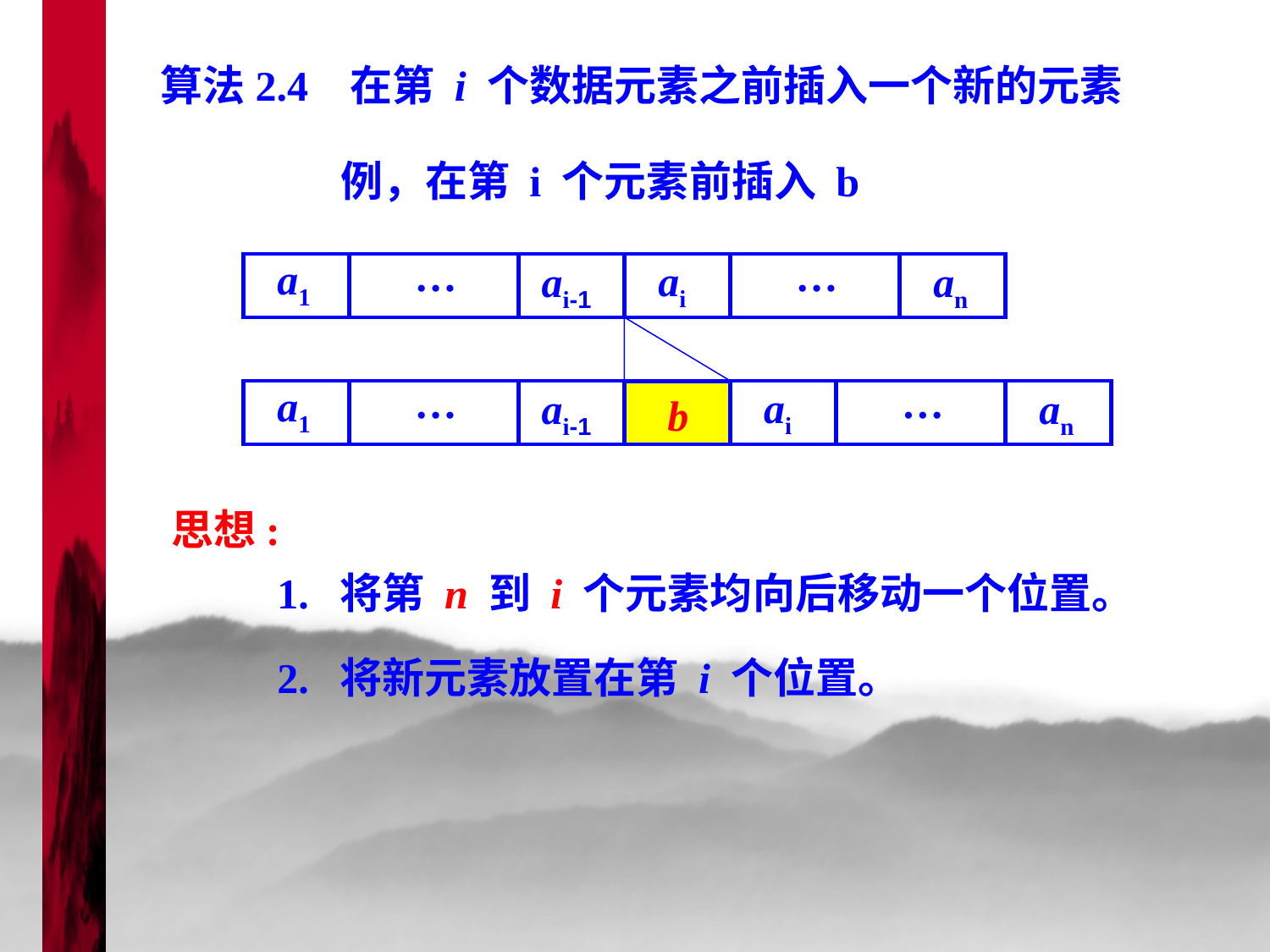

算法2.4   在第 i 个数据元素之前插入一个新的元素
例，在第 i 个元素前插入 b
…
…
a1
ai
ai-1
an

…
…
a1
ai
ai-1
an

b
思想:
1.  将第 n 到 i 个元素均向后移动一个位置。
2.  将新元素放置在第 i 个位置。